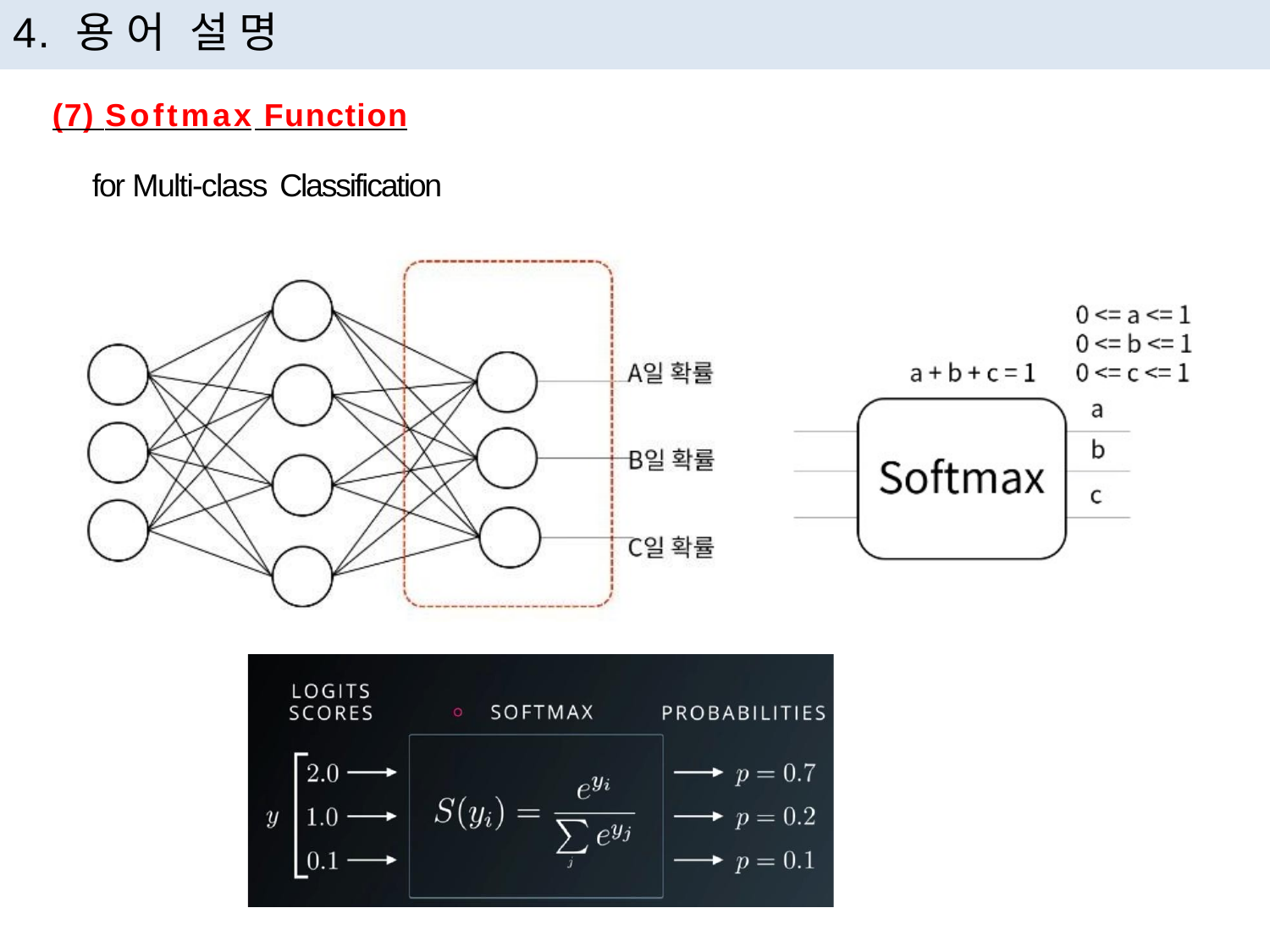

# 4. 용어 설명
(7) Softmax Function

for Multi-class Classification